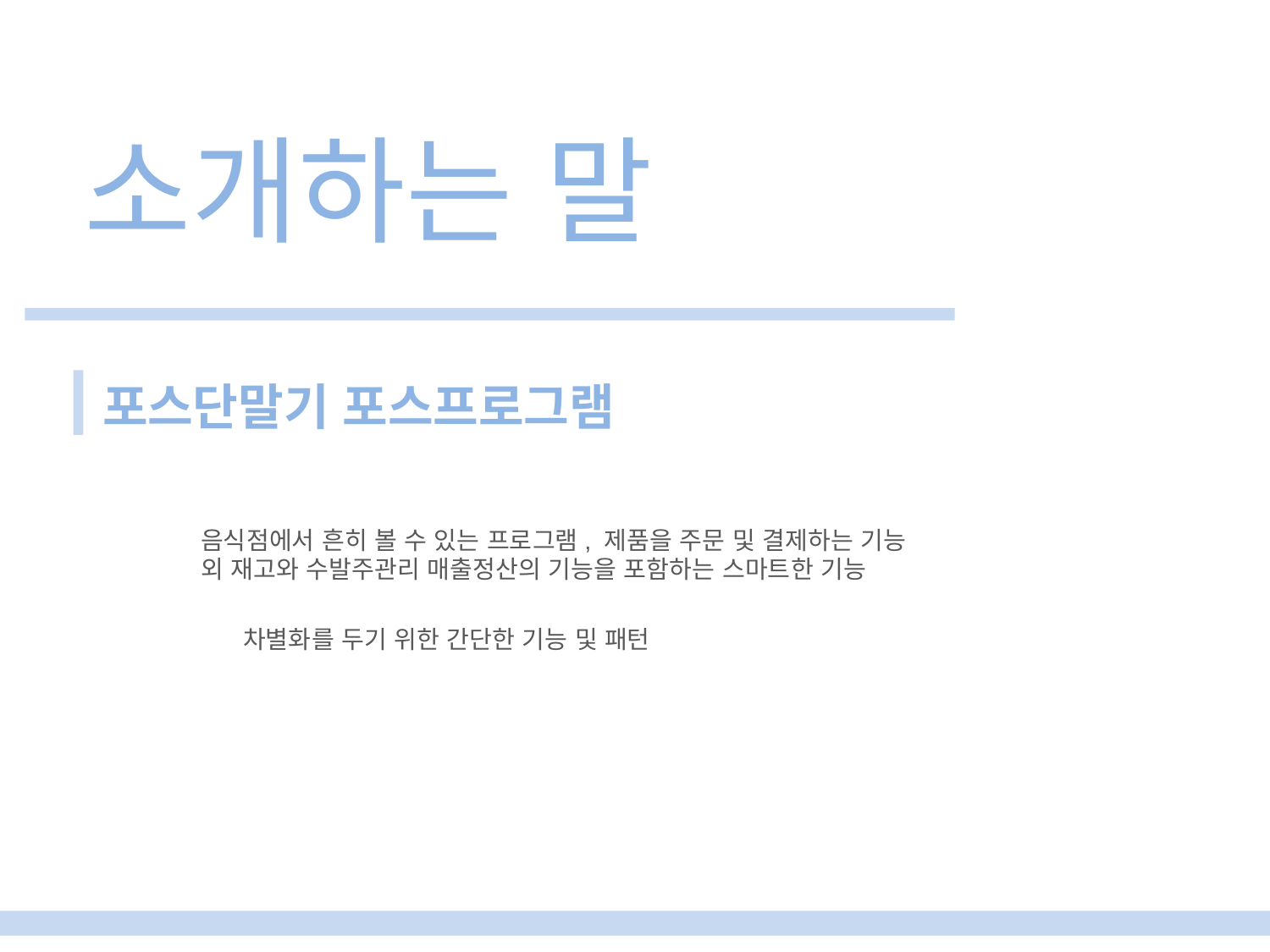

소개하는 말

포스단말기 포스프로그램

     음식점에서 흔히 볼 수 있는 프로그램, 제품을 주문 및 결제하는 기능
     외 재고와 수발주관리 매출정산의 기능을 포함하는 스마트한 기능
   차별화를 두기 위한 간단한 기능 및 패턴